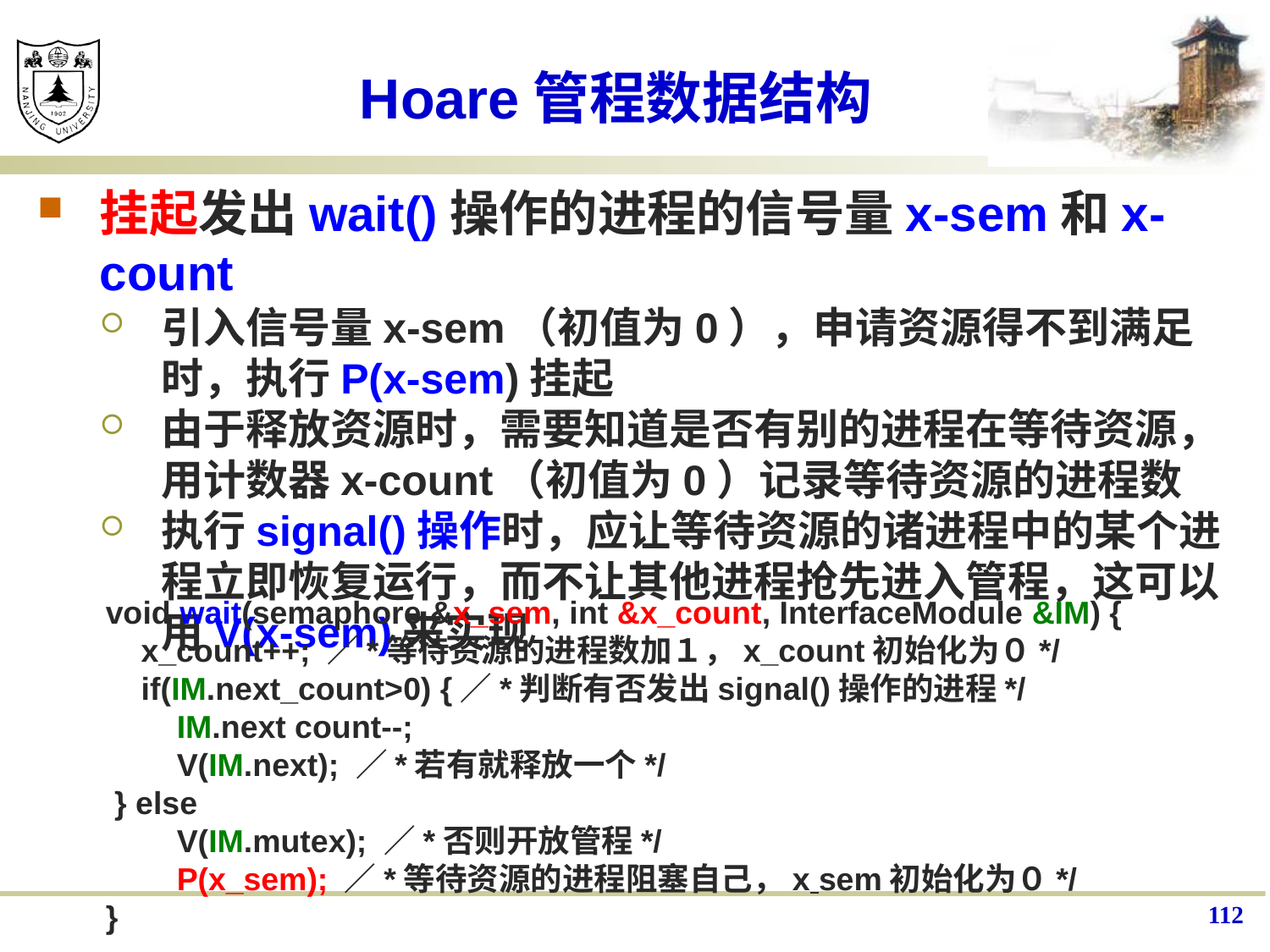

# Hoare管程数据结构
挂起发出wait()操作的进程的信号量x-sem和x-count
引入信号量x-sem（初值为0），申请资源得不到满足时，执行P(x-sem)挂起
由于释放资源时，需要知道是否有别的进程在等待资源，用计数器x-count（初值为0）记录等待资源的进程数
执行signal()操作时，应让等待资源的诸进程中的某个进程立即恢复运行，而不让其他进程抢先进入管程，这可以用V(x-sem)来实现

void wait(semaphore &x_sem, int &x_count, InterfaceModule &IM) {
    x_count++; ／*等待资源的进程数加１，x_count初始化为０*/
    if(IM.next_count>0) {／*判断有否发出signal()操作的进程*/
        IM.next count--;
        V(IM.next); ／*若有就释放一个*/
 } else
        V(IM.mutex); ／*否则开放管程*/
        P(x_sem); ／*等待资源的进程阻塞自己，x sem初始化为０*/
}
112